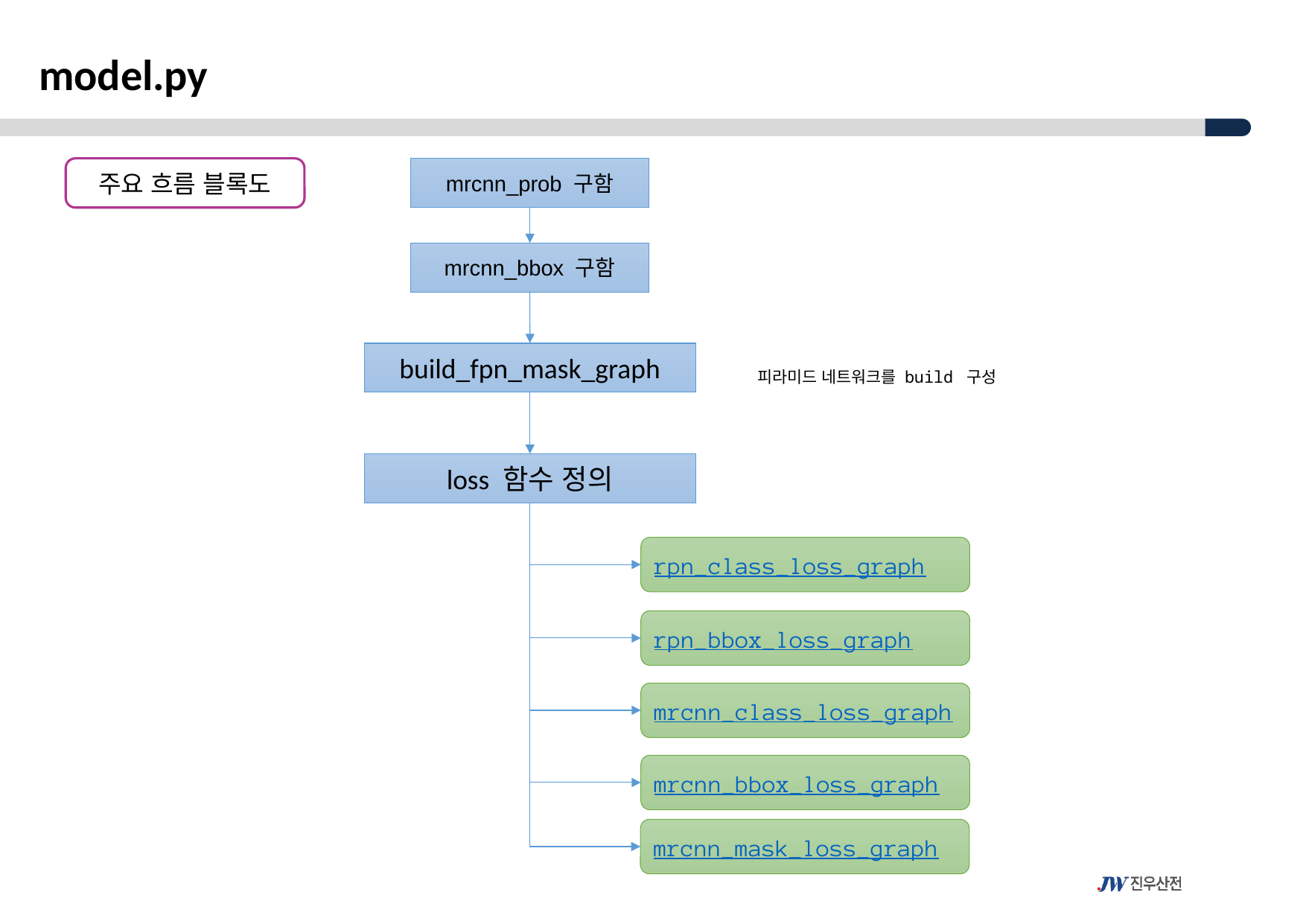

model.py
주요 흐름 블록도
mrcnn_prob 구함
mrcnn_bbox 구함
build_fpn_mask_graph
피라미드 네트워크를 build 구성
loss 함수 정의
rpn_class_loss_graph
rpn_bbox_loss_graph
mrcnn_class_loss_graph
mrcnn_bbox_loss_graph
mrcnn_mask_loss_graph